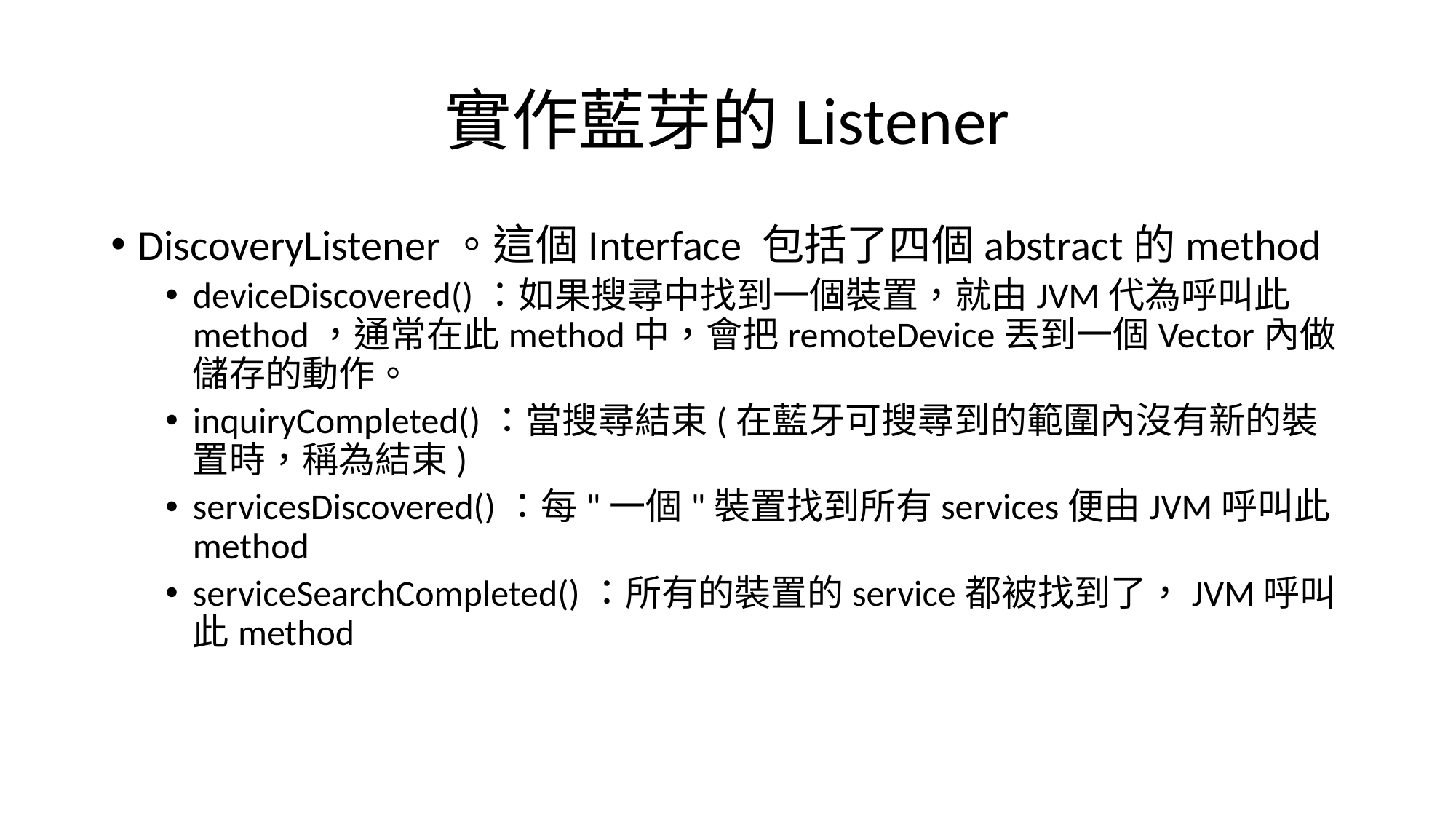

# 實作藍芽的Listener
DiscoveryListener。這個Interface 包括了四個abstract的method
deviceDiscovered()：如果搜尋中找到一個裝置，就由JVM代為呼叫此method，通常在此method中，會把remoteDevice丟到一個Vector內做儲存的動作。
inquiryCompleted()：當搜尋結束(在藍牙可搜尋到的範圍內沒有新的裝置時，稱為結束)
servicesDiscovered()：每"一個"裝置找到所有services便由JVM呼叫此method
serviceSearchCompleted()：所有的裝置的service都被找到了，JVM呼叫此method